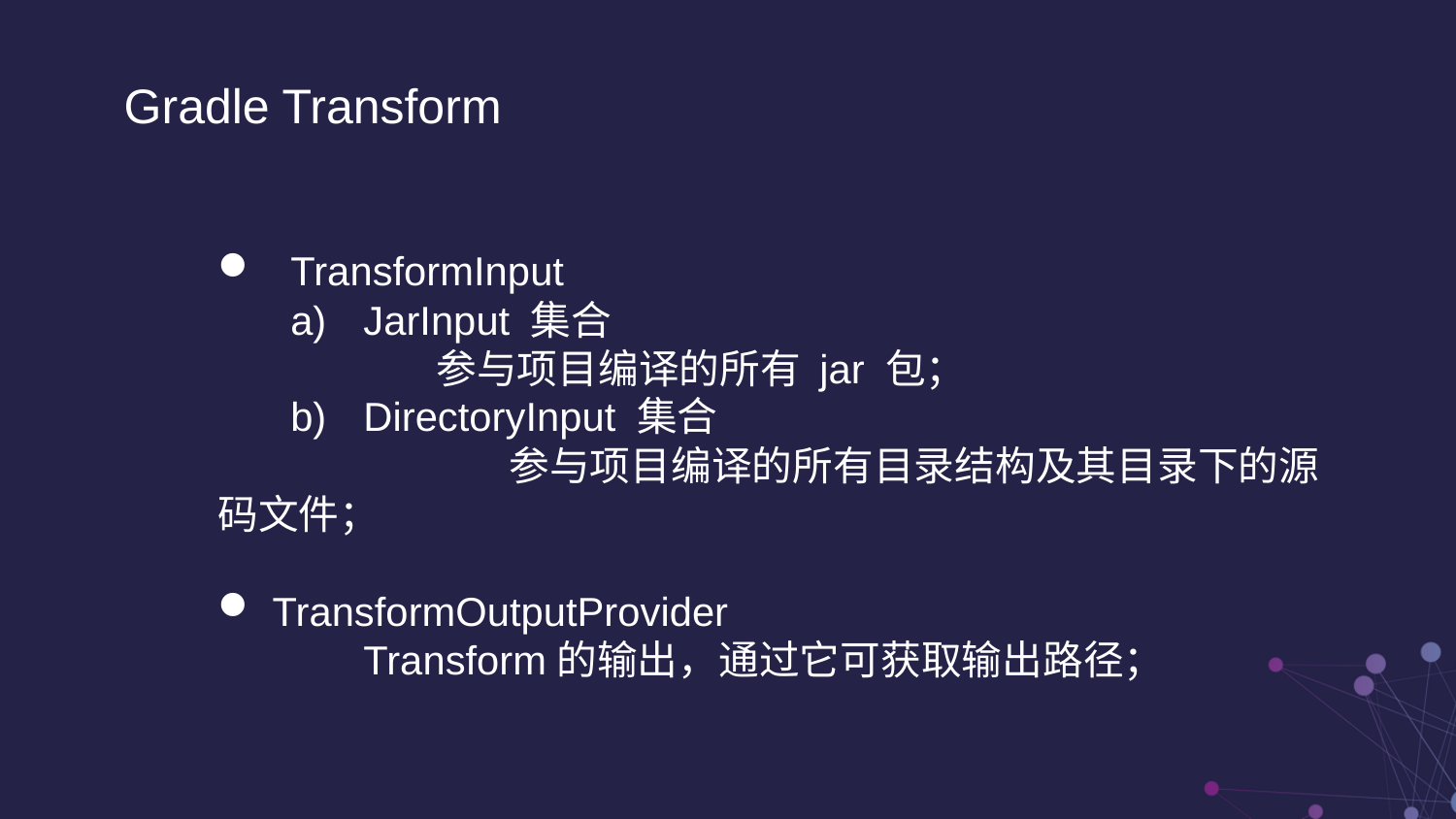

Gradle Transform
TransformInput
JarInput 集合
	参与项目编译的所有 jar 包；
DirectoryInput 集合
		参与项目编译的所有目录结构及其目录下的源码文件；

TransformOutputProvider
	Transform的输出，通过它可获取输出路径；